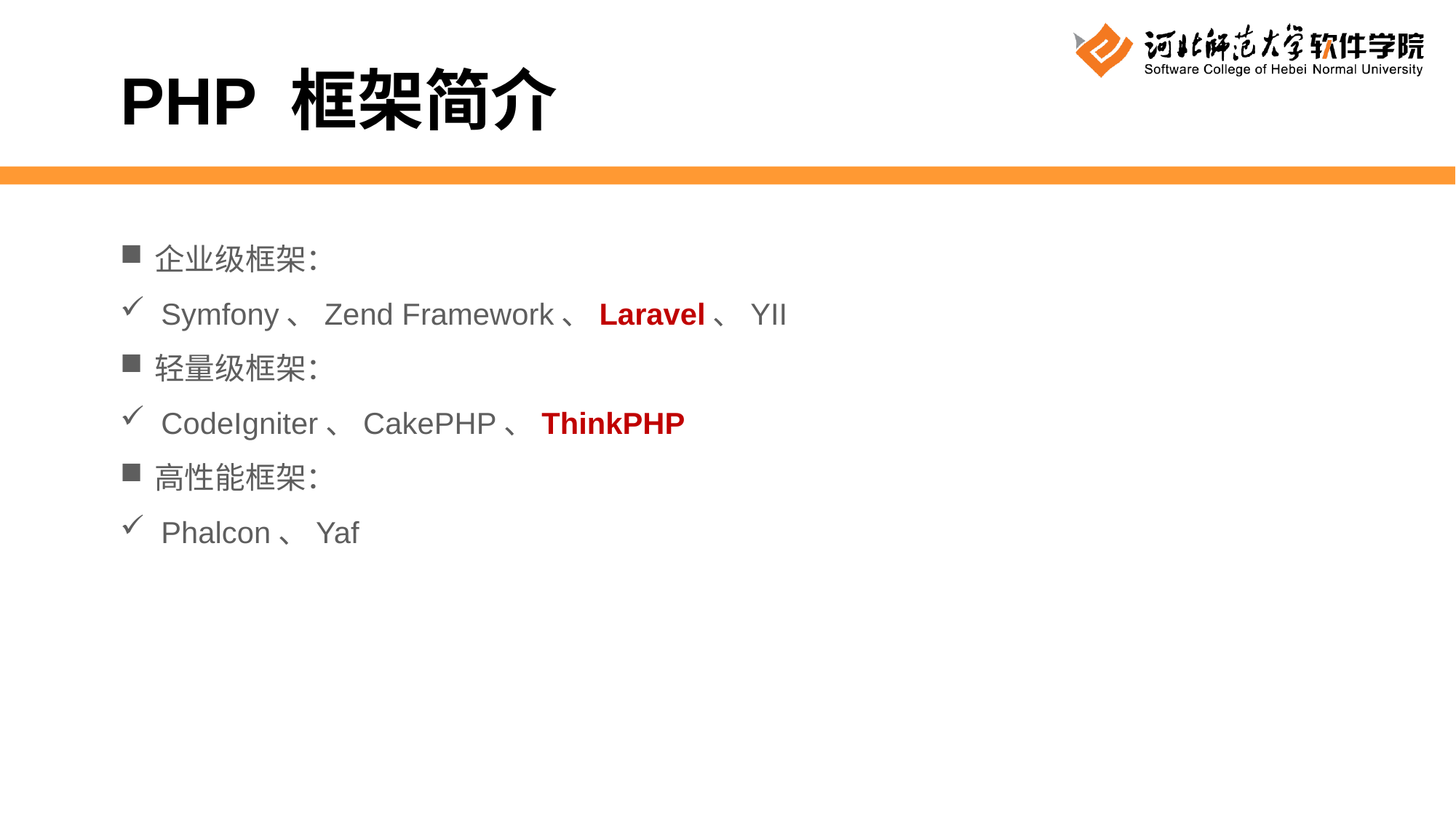

PHP 框架简介
企业级框架：
Symfony、Zend Framework、Laravel、YII
轻量级框架：
CodeIgniter、CakePHP、ThinkPHP
高性能框架：
Phalcon、Yaf